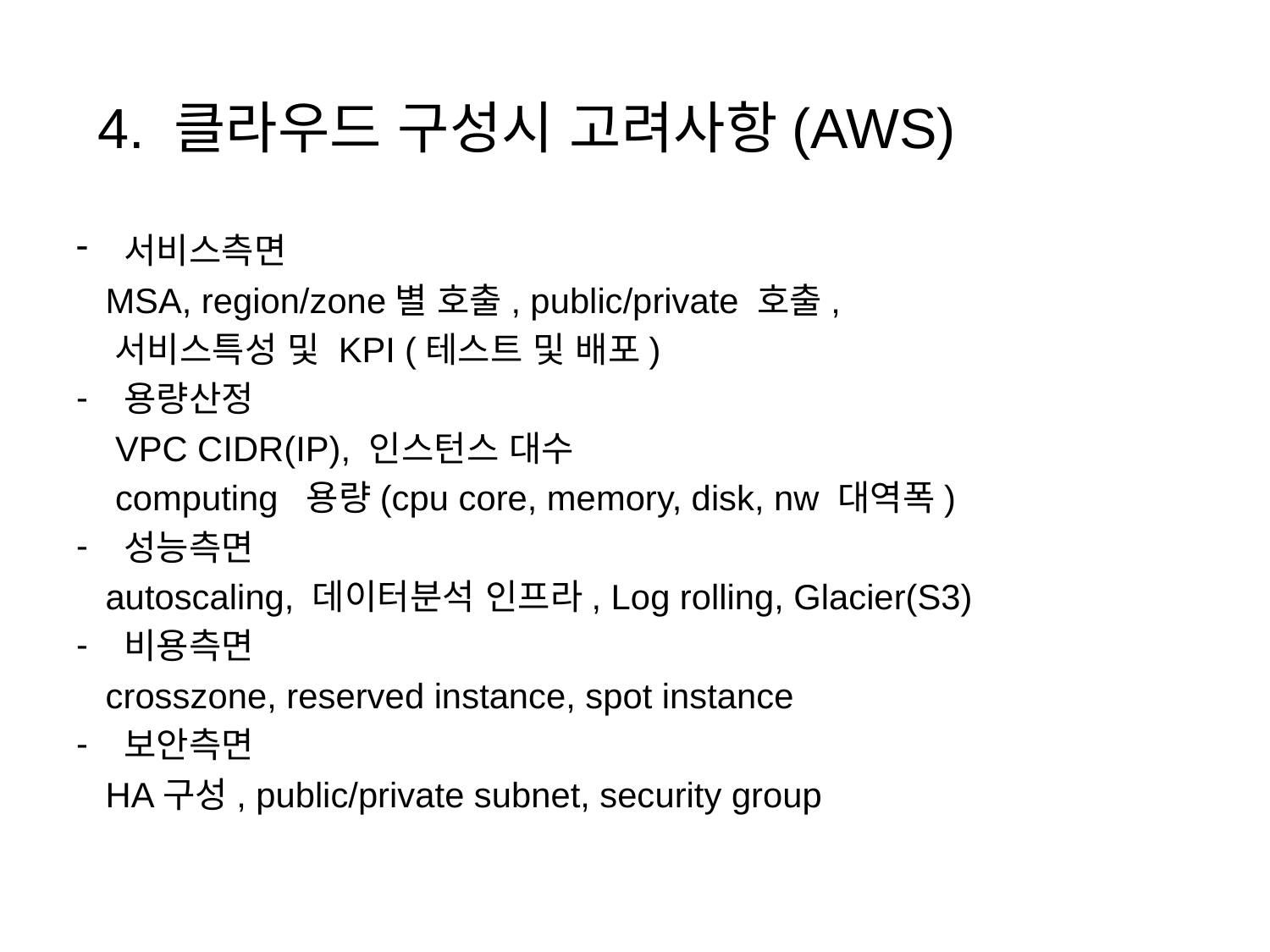

# 4. 클라우드 구성시 고려사항(AWS)
서비스측면
   MSA, region/zone별 호출, public/private 호출,
   서비스특성 및 KPI (테스트 및 배포)
용량산정
    VPC CIDR(IP), 인스턴스 대수
    computing  용량(cpu core, memory, disk, nw 대역폭)
성능측면
   autoscaling, 데이터분석 인프라, Log rolling, Glacier(S3)
비용측면
   crosszone, reserved instance, spot instance
보안측면
   HA구성, public/private subnet, security group